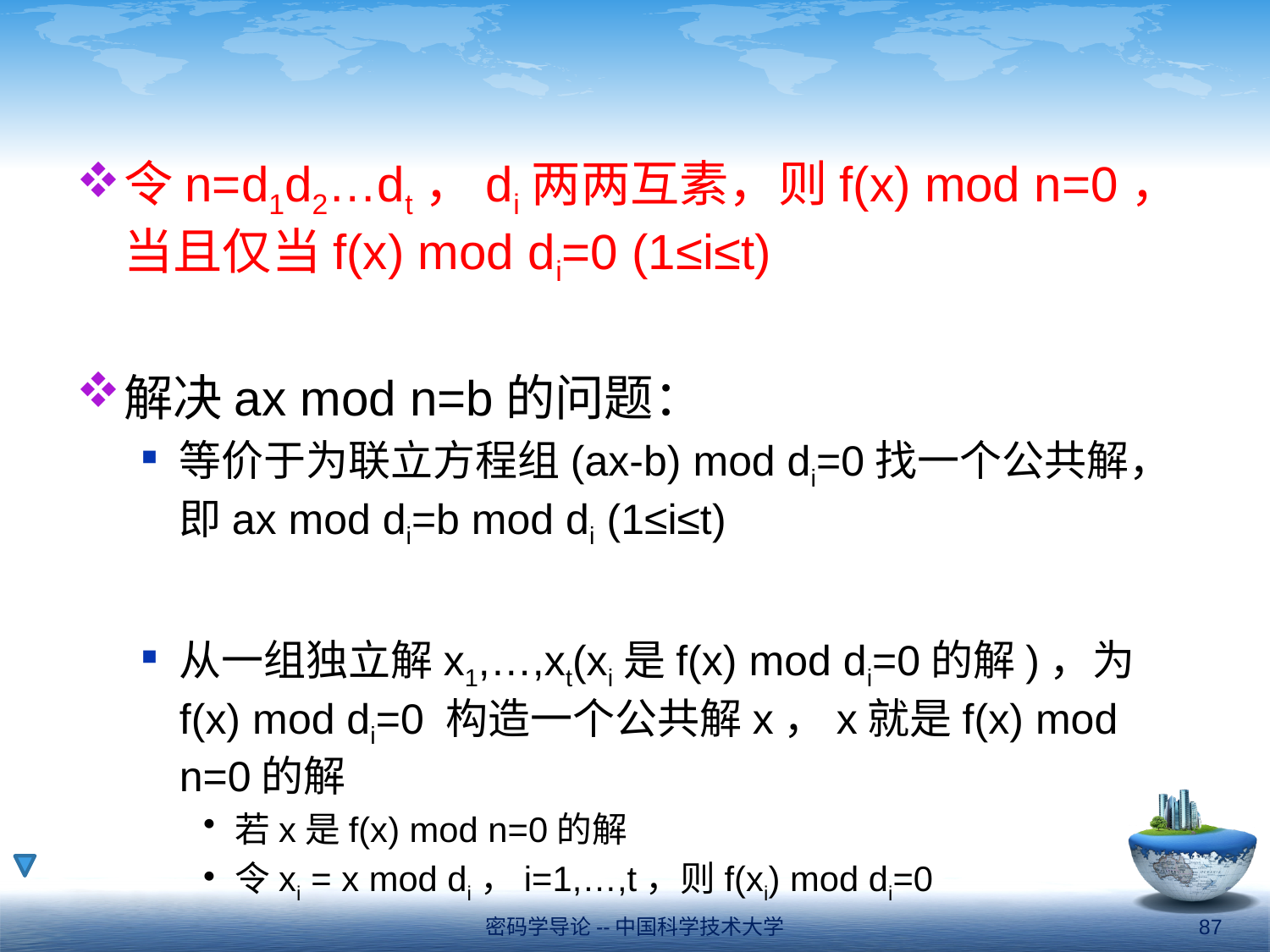

#
令n=d1d2…dt，di两两互素，则f(x) mod n=0，当且仅当f(x) mod di=0 (1≤i≤t)

解决ax mod n=b的问题：
等价于为联立方程组(ax-b) mod di=0找一个公共解，即ax mod di=b mod di (1≤i≤t)

从一组独立解x1,…,xt(xi是f(x) mod di=0的解)，为f(x) mod di=0 构造一个公共解x，x就是f(x) mod n=0的解
若x是f(x) mod n=0的解
令xi = x mod di，i=1,…,t，则f(xi) mod di=0

密码学导论--中国科学技术大学
87